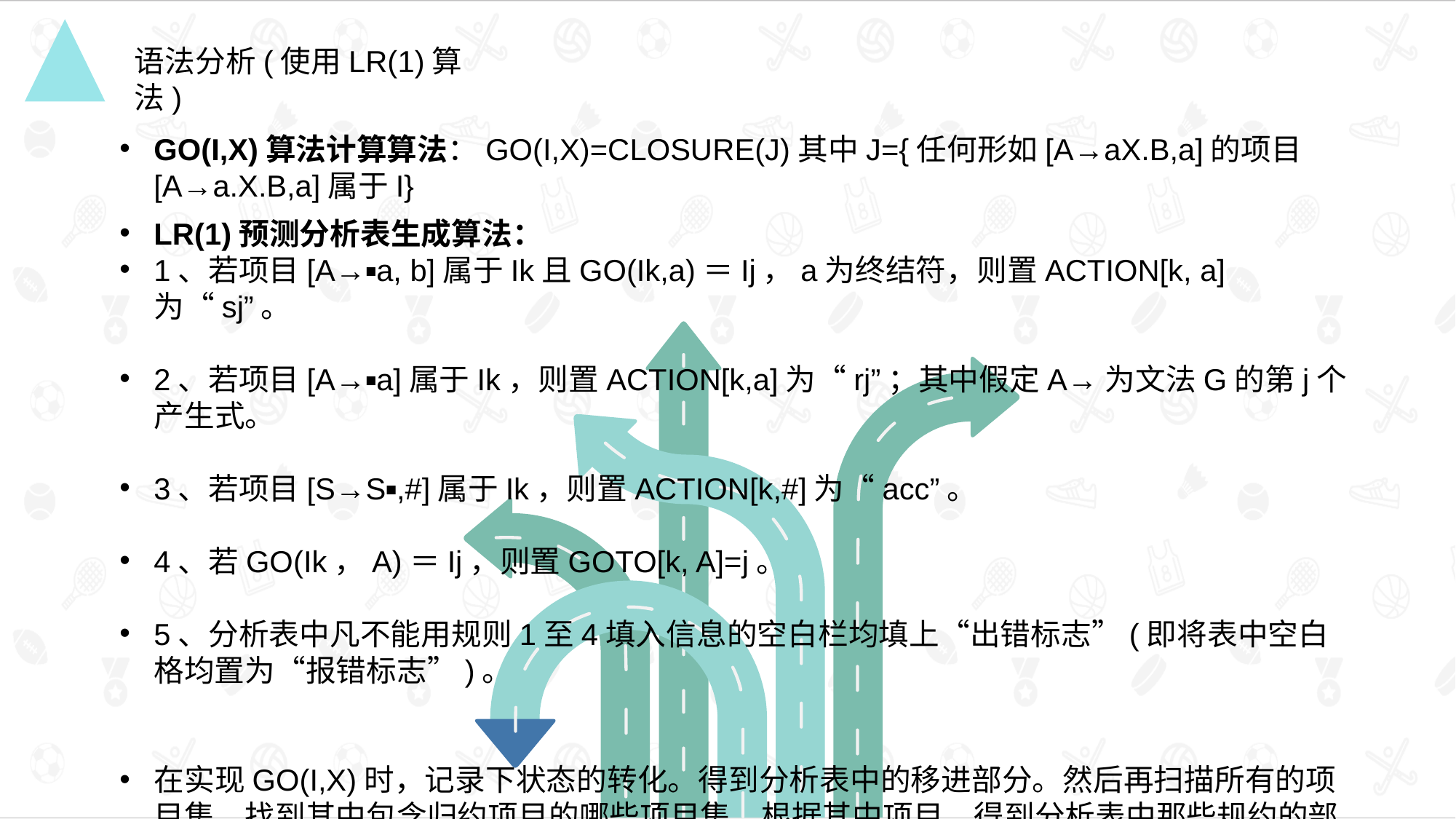

语法分析(使用LR(1)算法)
GO(I,X)算法计算算法：GO(I,X)=CLOSURE(J)其中J={任何形如[A→aX.Β,a]的项目[A→a.X.Β,a]属于I}
LR(1)预测分析表生成算法：
1、若项目[A→▪a, b]属于Ik且GO(Ik,a)＝Ij，a为终结符，则置ACTION[k, a]为“sj”。

2、若项目[A→▪a]属于Ik，则置ACTION[k,a]为“rj”；其中假定A→为文法G的第j个产生式。

3、若项目[S→S▪,#]属于Ik，则置ACTION[k,#]为“acc”。

4、若GO(Ik，A)＝Ij，则置GOTO[k, A]=j。

5、分析表中凡不能用规则1至4填入信息的空白栏均填上“出错标志”(即将表中空白格均置为“报错标志”)。

在实现GO(I,X)时，记录下状态的转化。得到分析表中的移进部分。然后再扫描所有的项目集，找到其中包含归约项目的哪些项目集，根据其中项目，得到分析表中那些规约的部分。